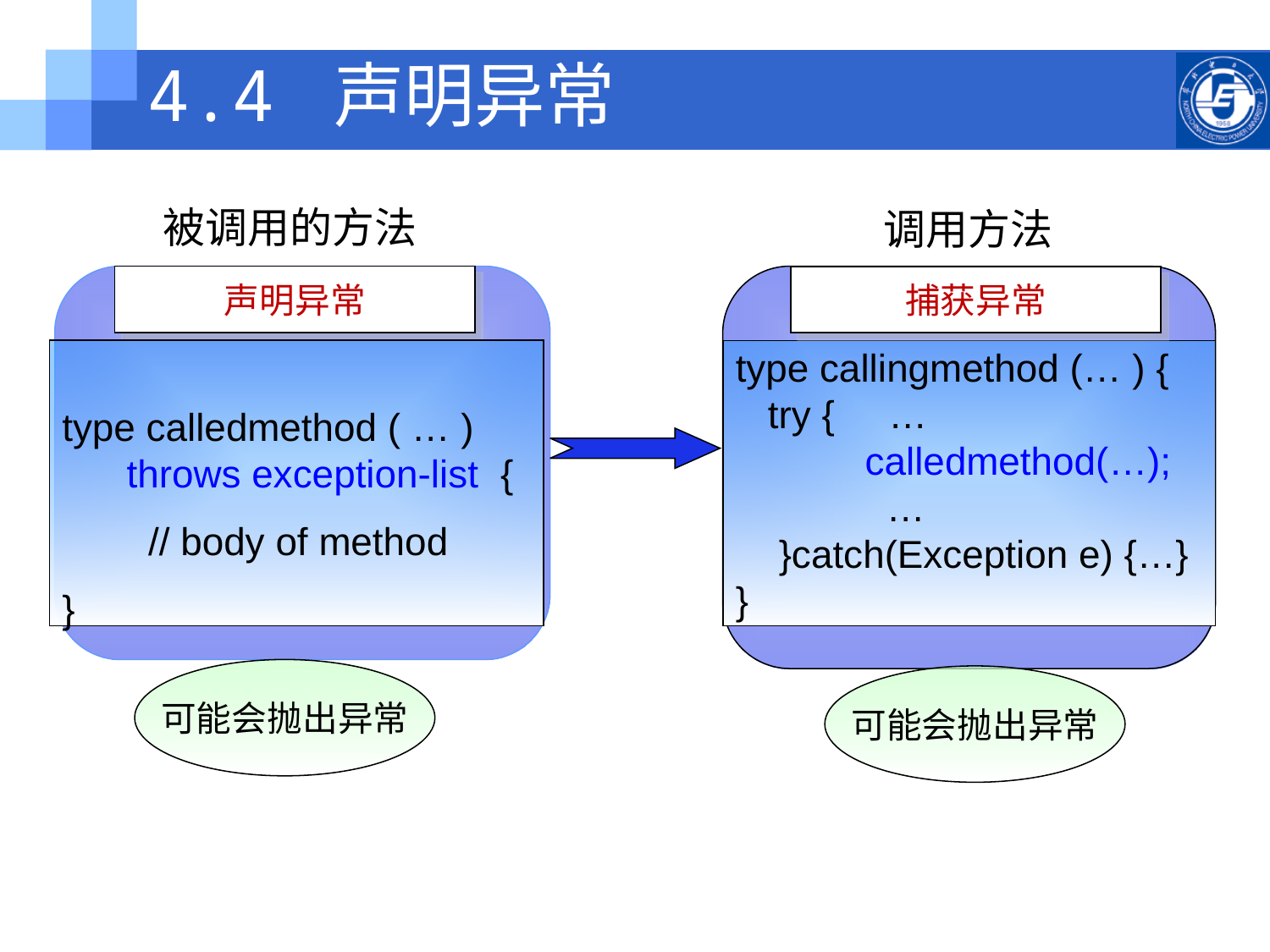

4.4 声明异常
被调用的方法
调用方法

type callingmethod (… ) {
   try {     …
            calledmethod(…);
              …
    }catch(Exception e) {…}
}
声明异常

捕获异常

type calledmethod ( … )
      throws exception-list  {
        // body of method
}

可能会抛出异常
可能会抛出异常